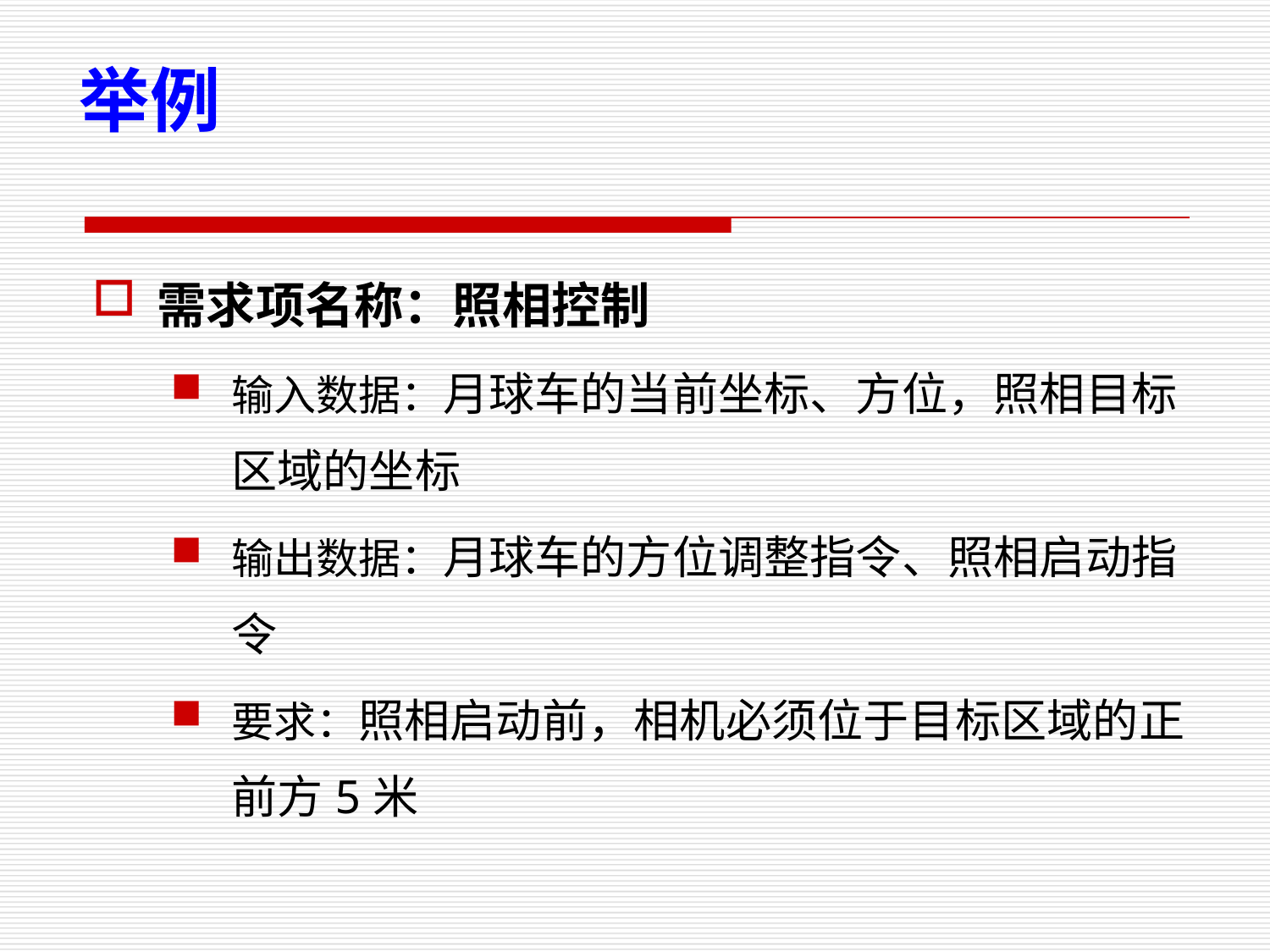

举例
需求项名称：照相控制
输入数据：月球车的当前坐标、方位，照相目标区域的坐标
输出数据：月球车的方位调整指令、照相启动指令
要求：照相启动前，相机必须位于目标区域的正前方5米